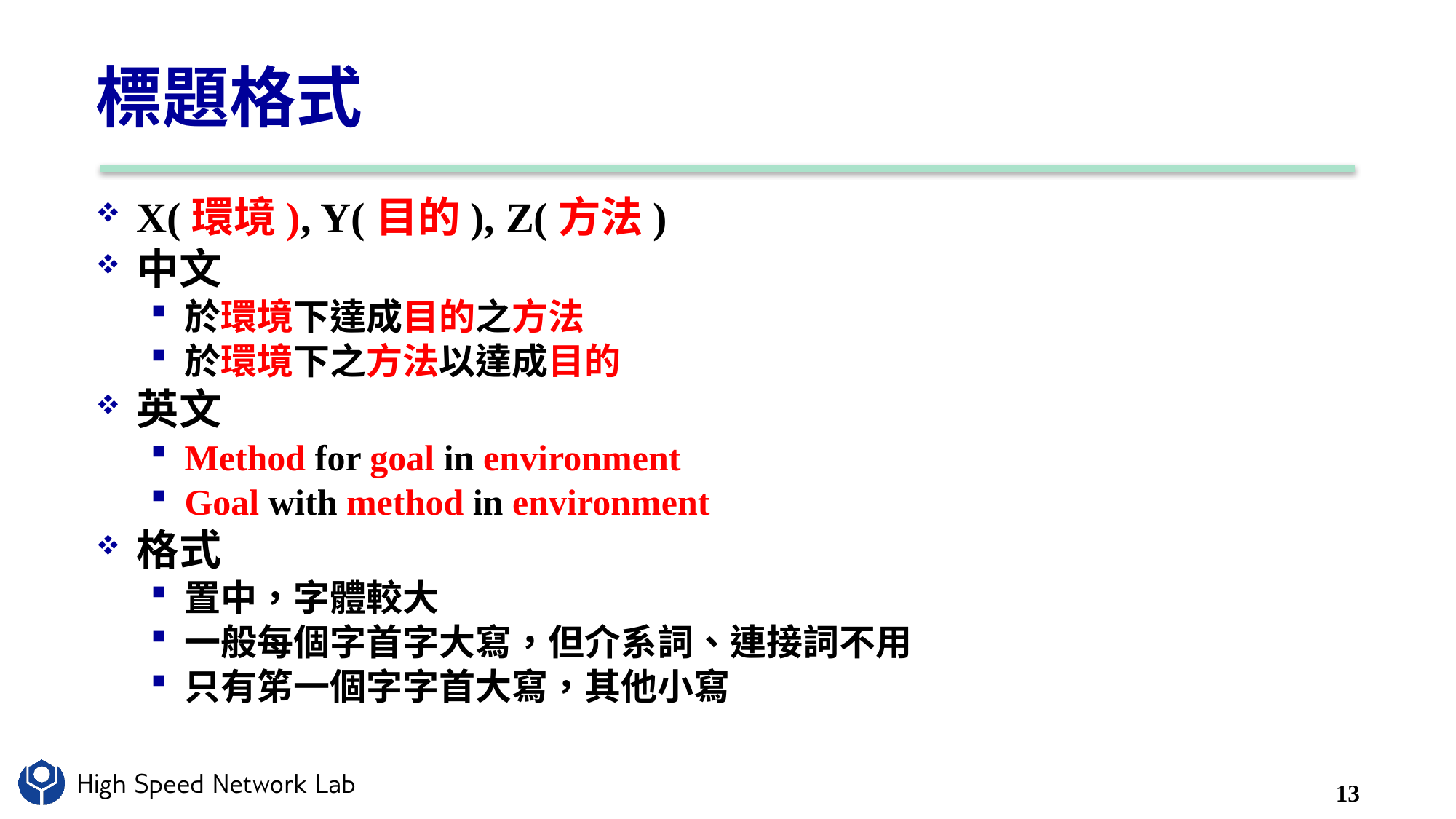

# 標題格式
X(環境), Y(目的), Z(方法)
中文
於環境下達成目的之方法
於環境下之方法以達成目的
英文
Method for goal in environment
Goal with method in environment
格式
置中，字體較大
一般每個字首字大寫，但介系詞、連接詞不用
只有笫一個字字首大寫，其他小寫

13